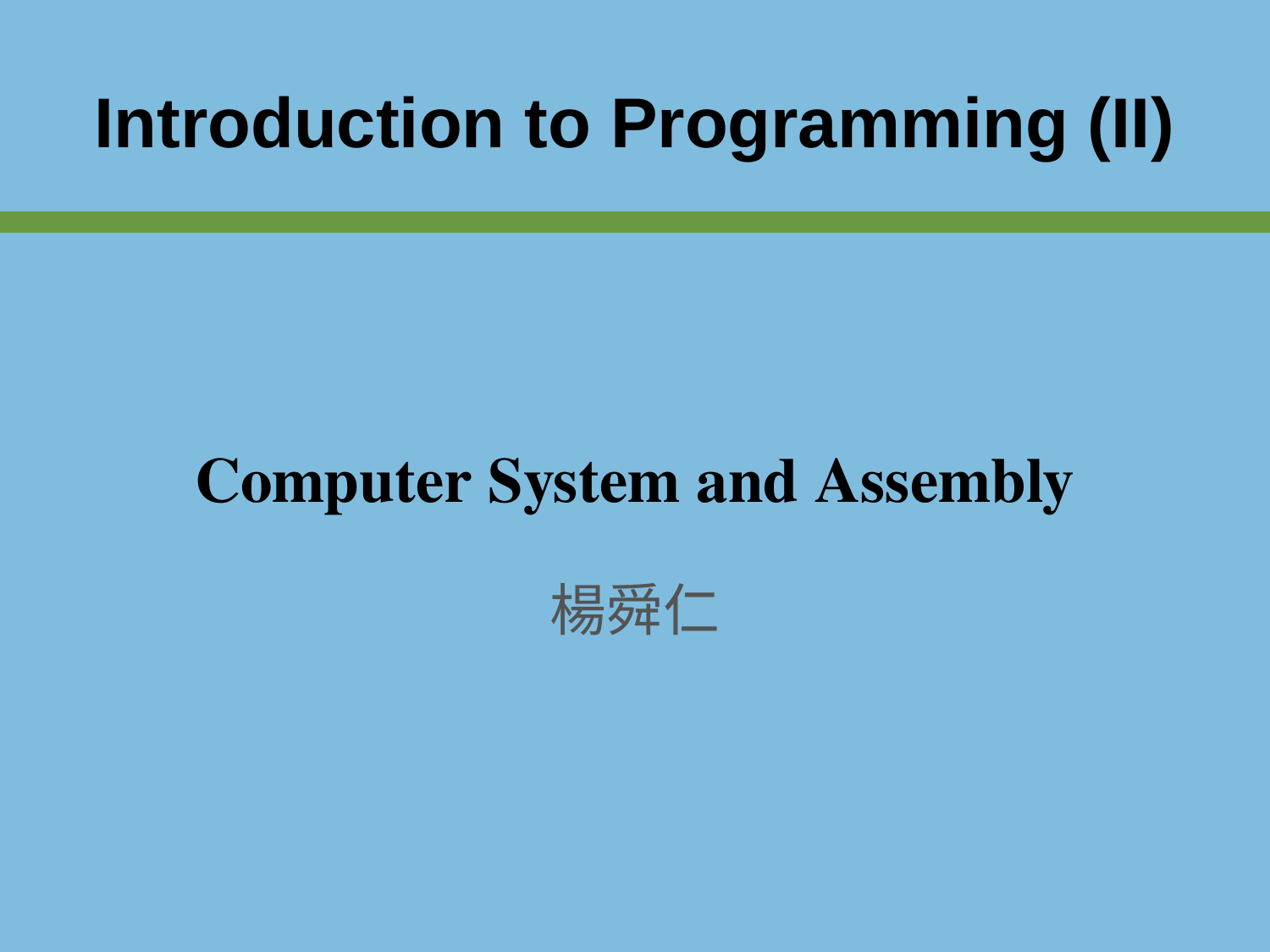

Introduction to Programming (II)
Computer System and Assembly
楊舜仁